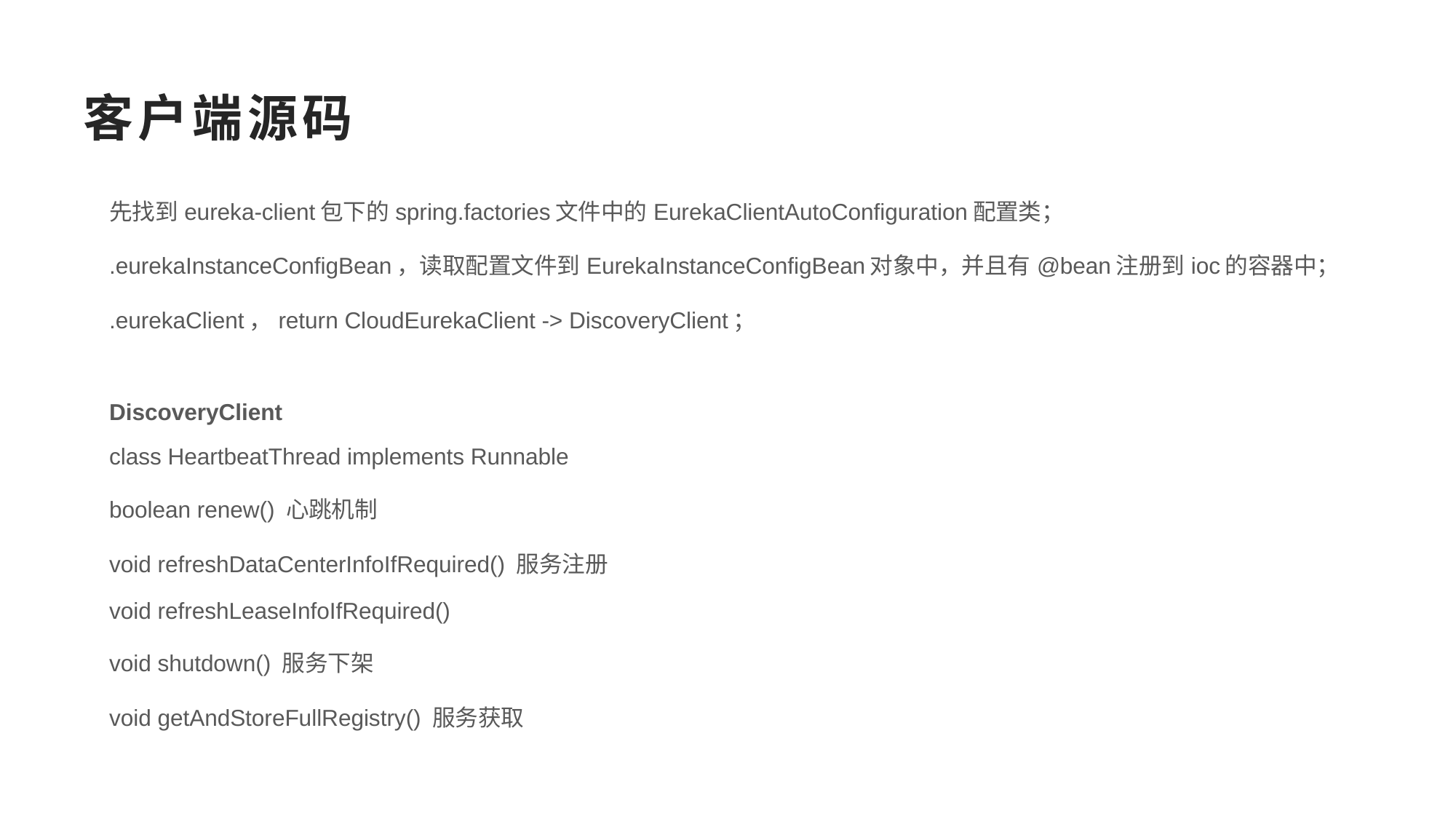

客户端源码
先找到eureka-client包下的spring.factories文件中的EurekaClientAutoConfiguration配置类；
.eurekaInstanceConfigBean，读取配置文件到EurekaInstanceConfigBean对象中，并且有@bean注册到ioc的容器中；
.eurekaClient，return CloudEurekaClient -> DiscoveryClient；

DiscoveryClient
class HeartbeatThread implements Runnable
boolean renew() 心跳机制
void refreshDataCenterInfoIfRequired() 服务注册
void refreshLeaseInfoIfRequired()
void shutdown() 服务下架
void getAndStoreFullRegistry() 服务获取